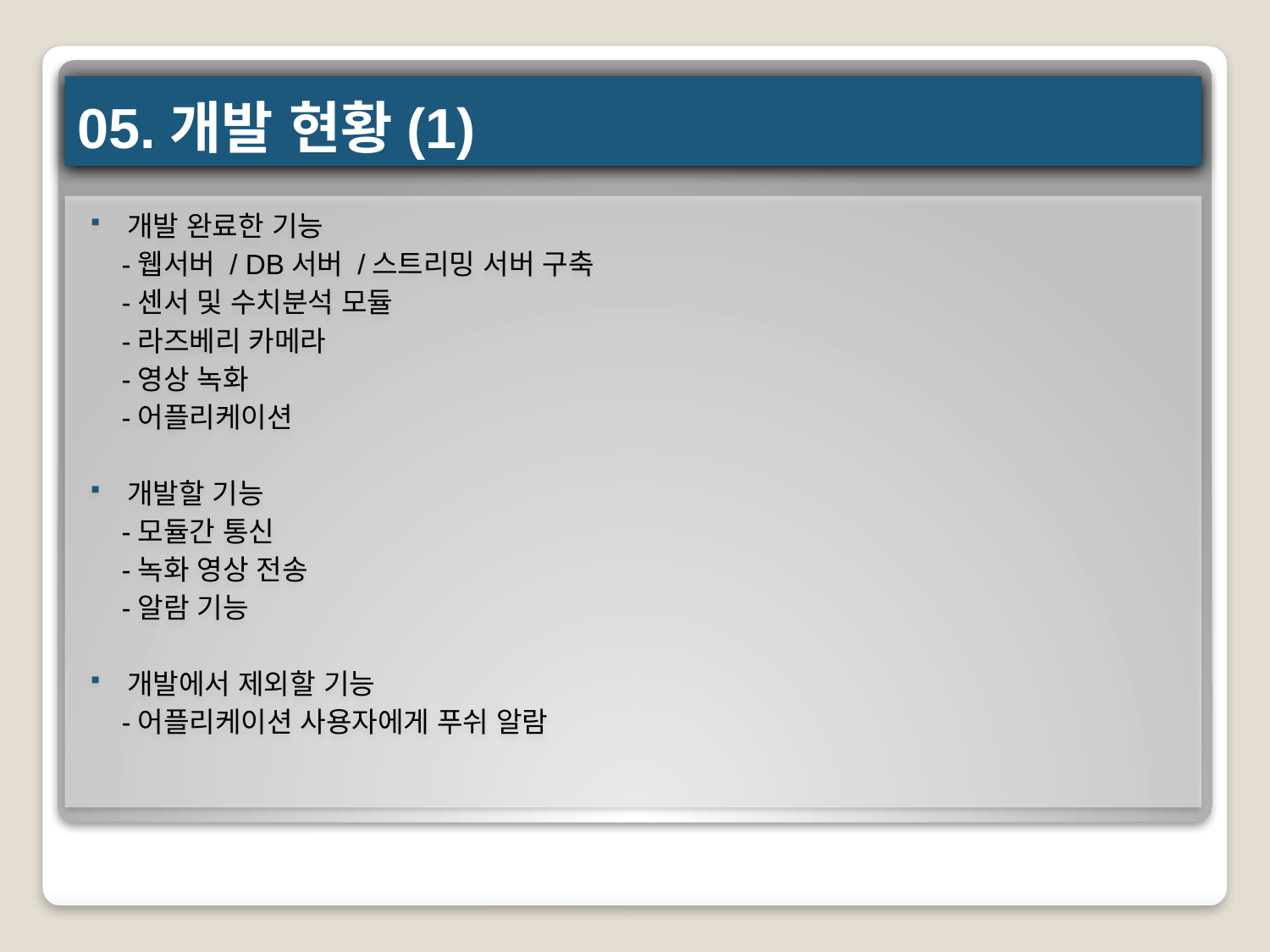

# 05.개발 현황(1)
개발 완료한 기능
    -웹서버 / DB서버 /스트리밍 서버 구축
    -센서 및 수치분석 모듈
    -라즈베리 카메라
    -영상 녹화
    -어플리케이션

개발할 기능
    -모듈간 통신
    -녹화 영상 전송
    -알람 기능

개발에서 제외할 기능
    -어플리케이션 사용자에게 푸쉬 알람